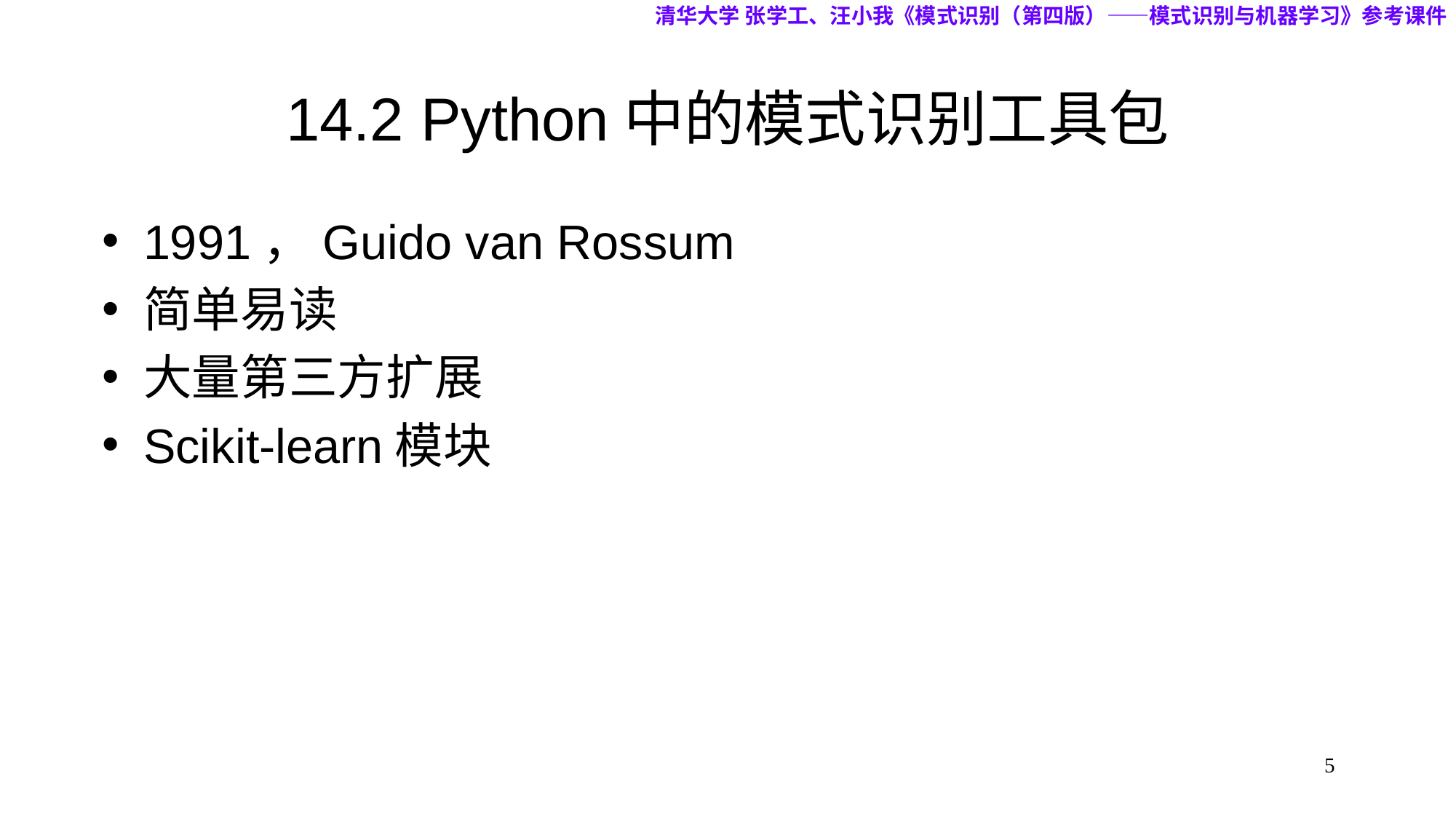

清华大学 张学工、汪小我《模式识别（第四版）——模式识别与机器学习》参考课件
# 14.2 Python中的模式识别工具包
1991，Guido van Rossum
简单易读
大量第三方扩展
Scikit-learn模块
5